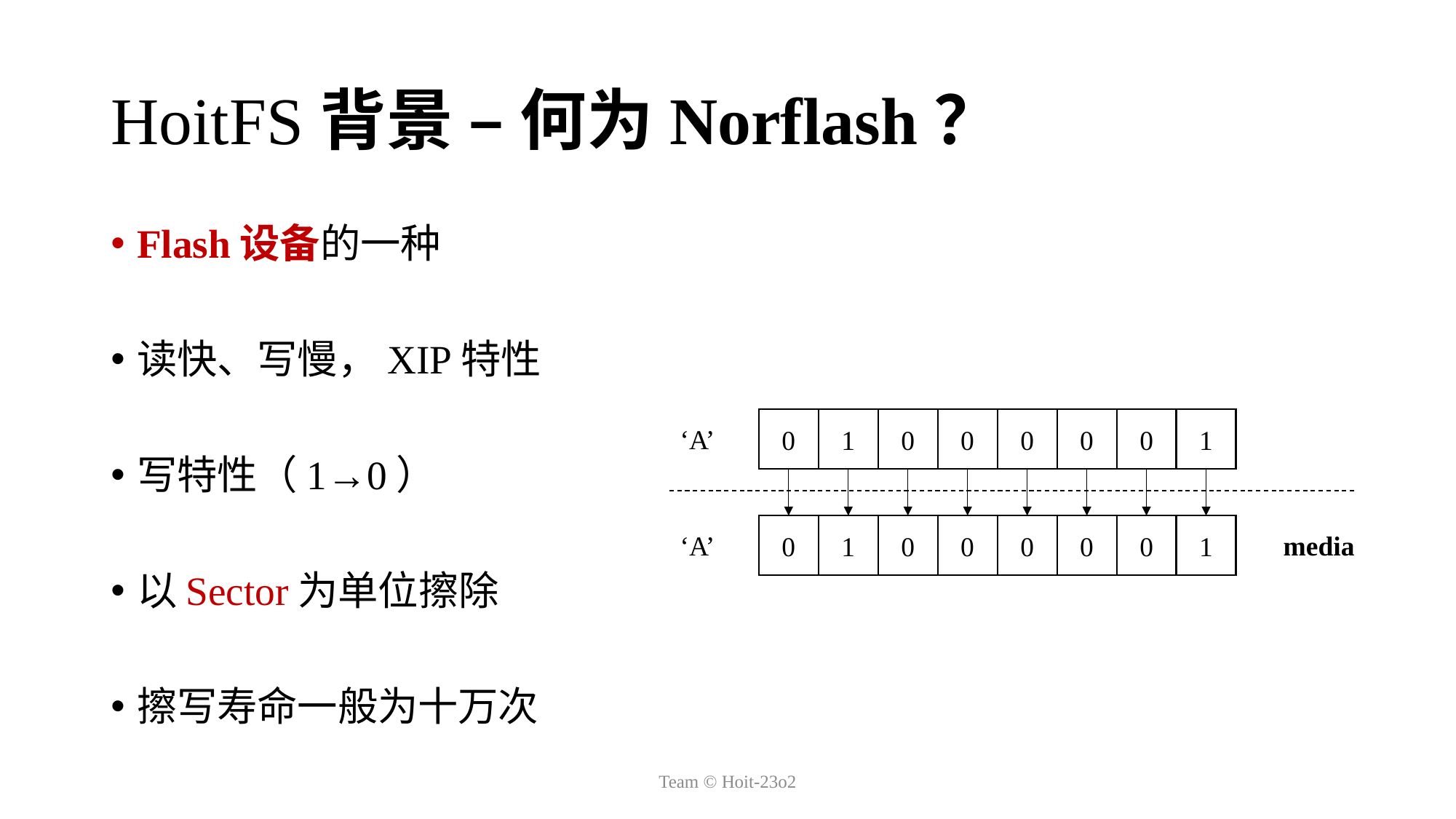

# HoitFS背景 – 何为Norflash？
Flash设备的一种

读快、写慢，XIP特性

写特性（1→0）

以Sector为单位擦除

擦写寿命一般为十万次
0
1
0
1
0
0
0
0
‘A’
0
1
0
1
0
0
0
0
‘A’
media
Team © Hoit-23o2